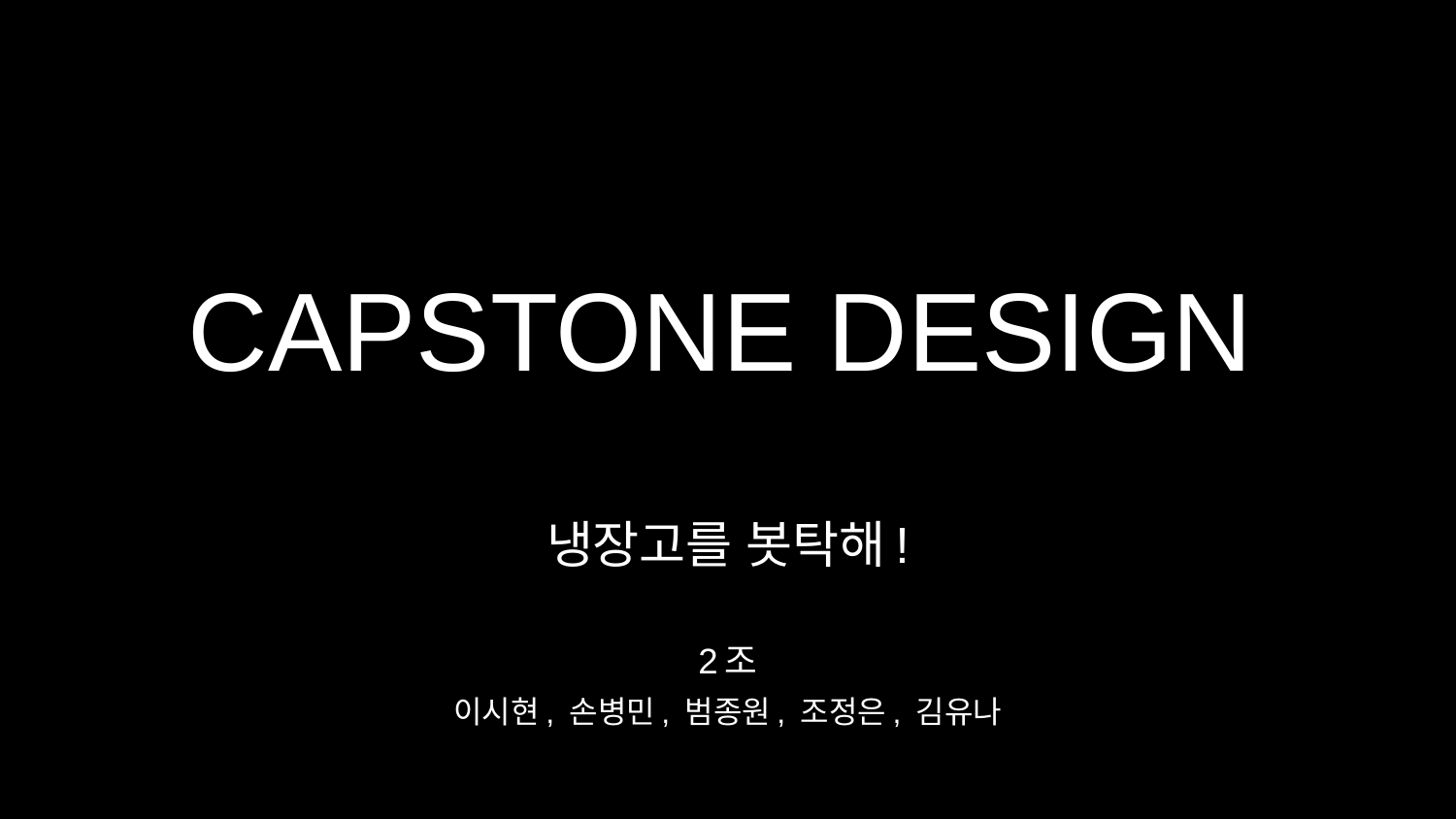

# CAPSTONE DESIGN

냉장고를 봇탁해!

2조
이시현, 손병민, 범종원, 조정은, 김유나